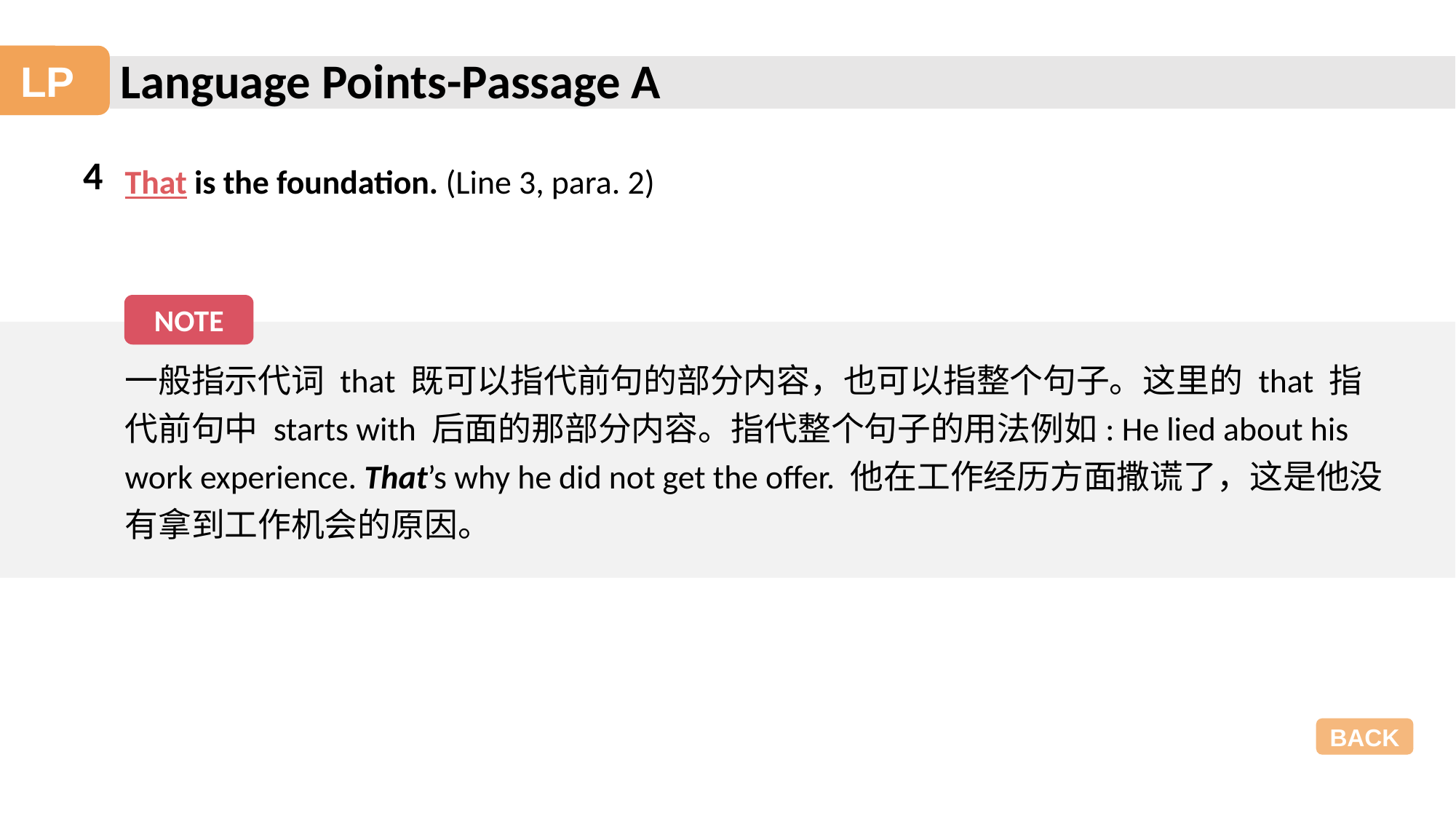

Language Points-Passage A
LP

4
That is the foundation. (Line 3, para. 2)
NOTE

一般指示代词 that 既可以指代前句的部分内容，也可以指整个句子。这里的 that 指代前句中 starts with 后面的那部分内容。指代整个句子的用法例如: He lied about his work experience. That’s why he did not get the offer. 他在工作经历方面撒谎了，这是他没有拿到工作机会的原因。
BACK